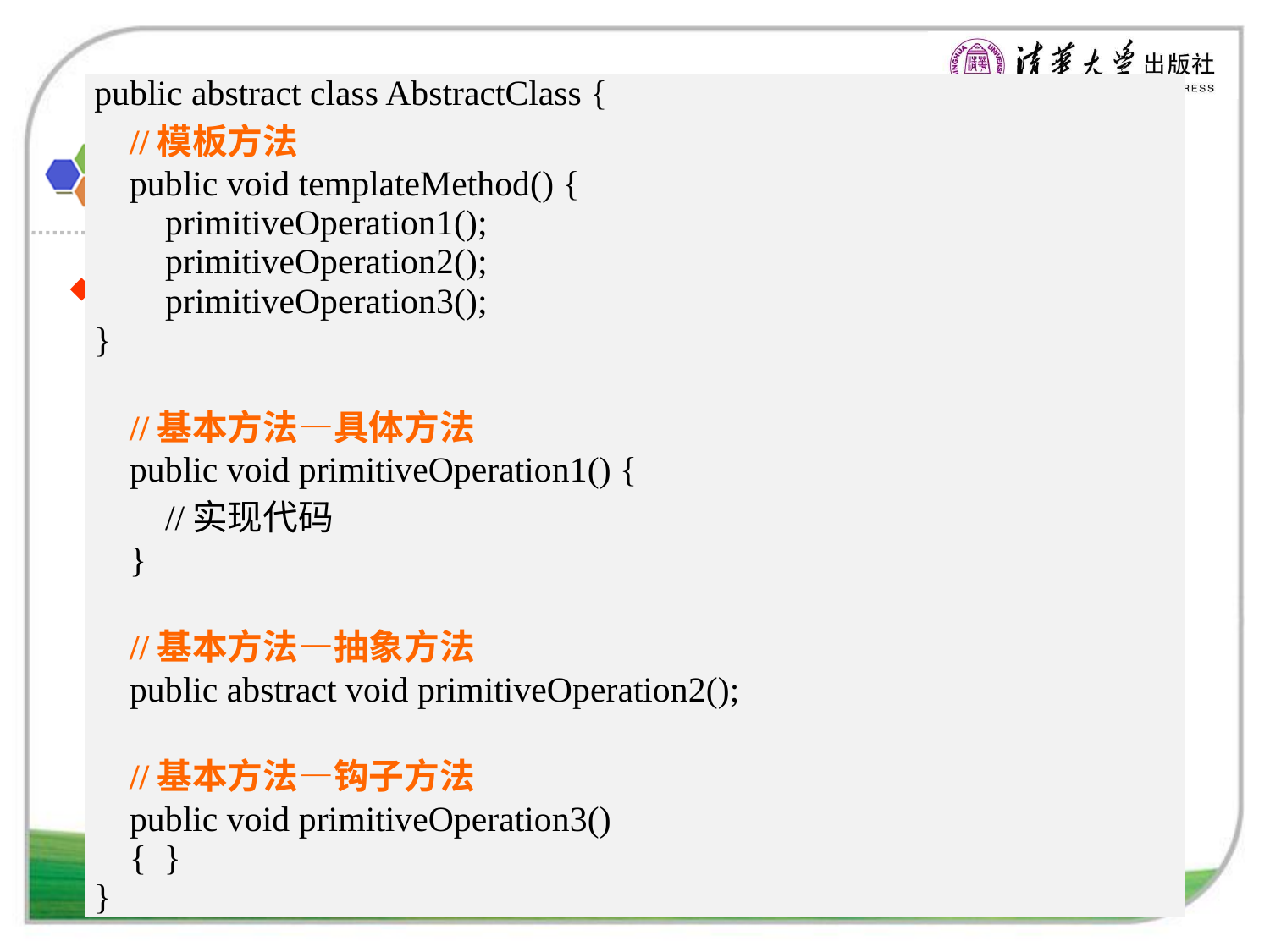

| public abstract class AbstractClass { //模板方法 public void templateMethod() { primitiveOperation1(); primitiveOperation2(); primitiveOperation3(); } //基本方法—具体方法 public void primitiveOperation1() { //实现代码 } //基本方法—抽象方法 public abstract void primitiveOperation2(); //基本方法—钩子方法 public void primitiveOperation3() { } } |
| --- |
# 模板方法模式的结构与实现
模板方法模式的实现
抽象类典型代码：